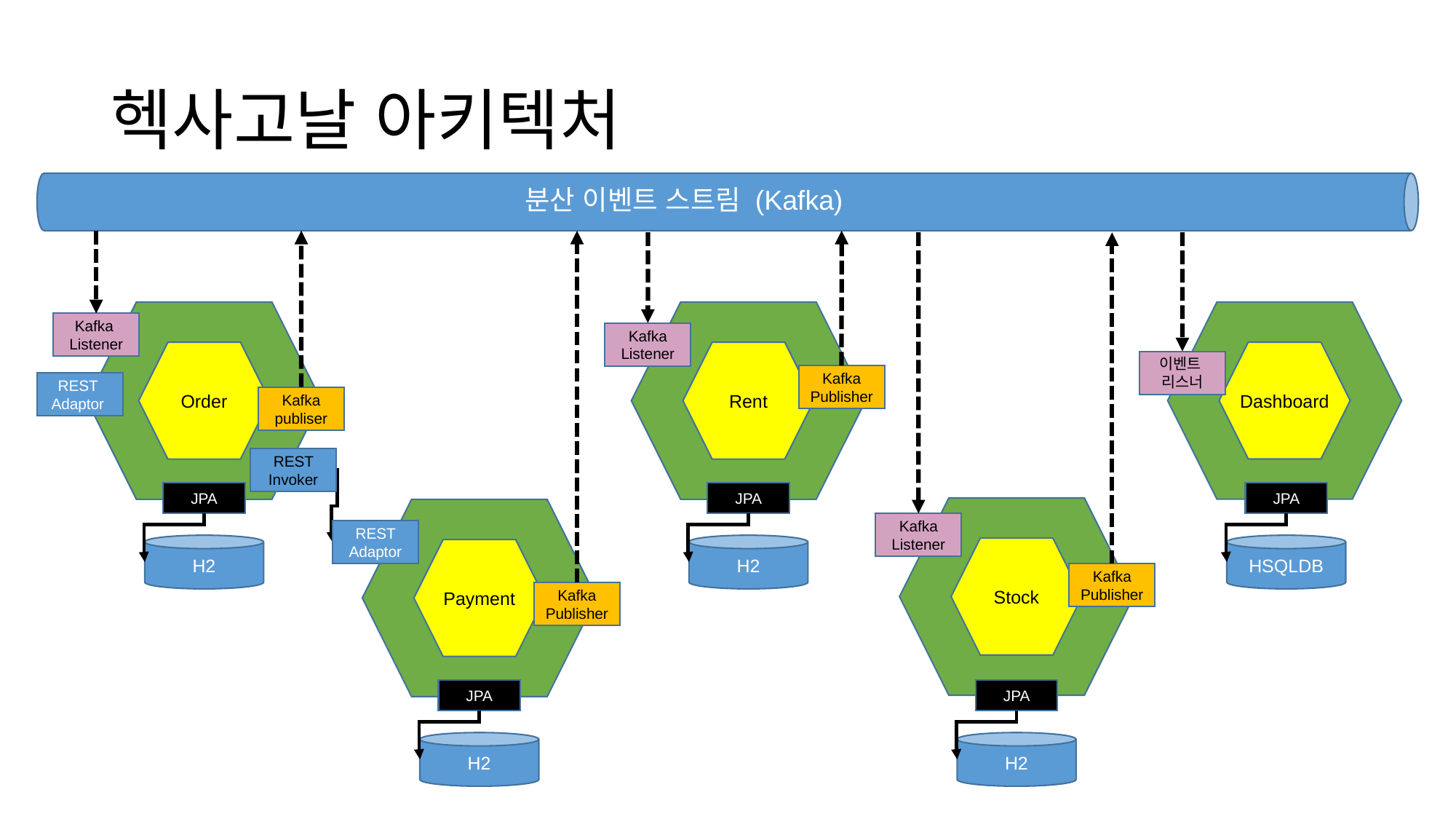

# 헥사고날 아키텍처
분산 이벤트 스트림 (Kafka)
app
Order
JPA
H2
store
Rent
JPA
H2
customer
Dashboard
JPA
HSQLDB
Kafka
Listener
Kafka Listener
이벤트
리스너
Kafka Publisher
REST
Adaptor
Kafka publiser
REST Invoker
store
Stock
JPA
H2
pay
Payment
Kafka Listener
REST Adaptor
Kafka Publisher
Kafka Publisher
JPA
H2